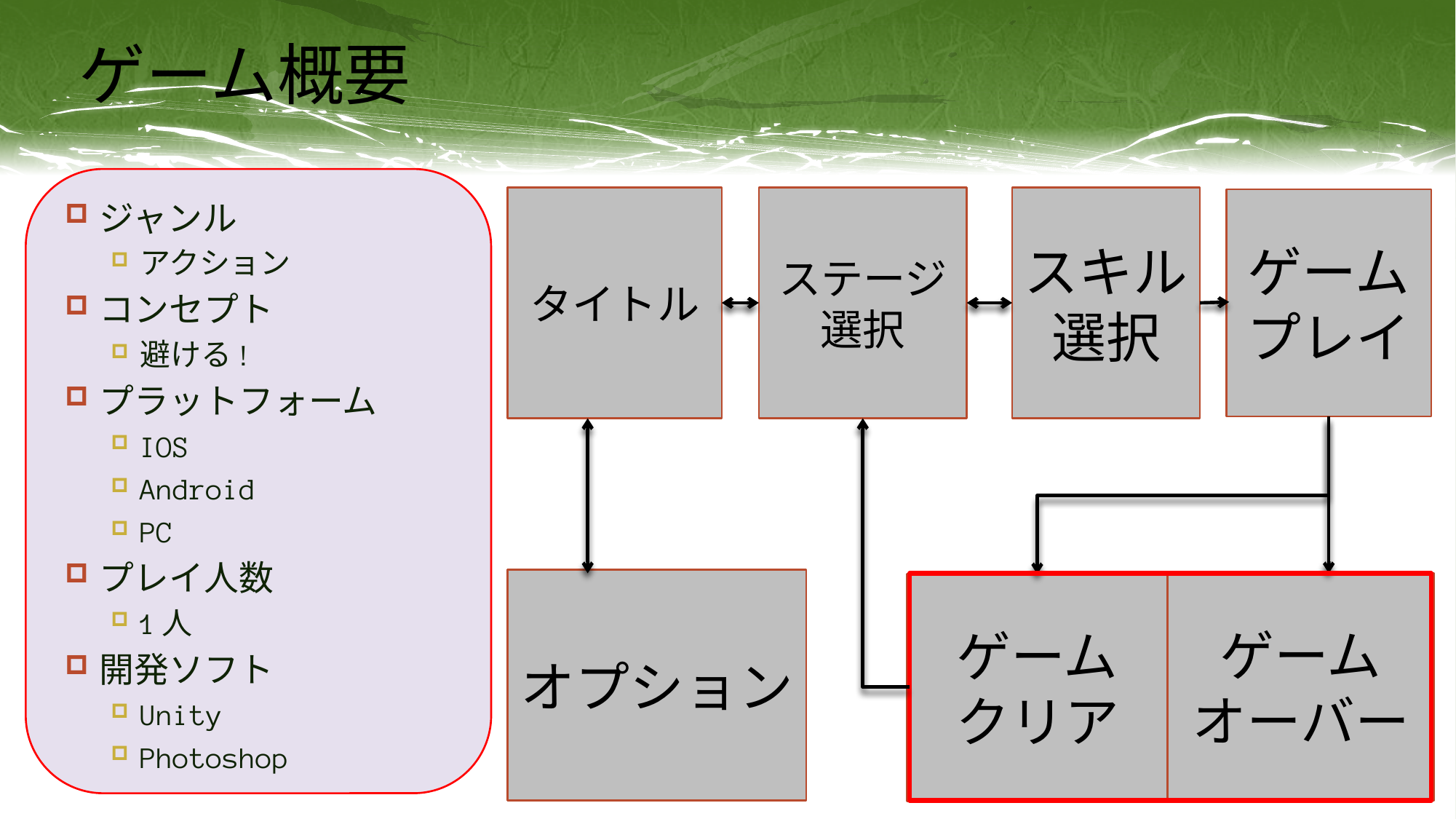

# ゲーム概要

タイトル
ステージ
選択
スキル選択
ゲーム
プレイ
オプション

ゲーム
オーバー
ゲーム
クリア
ジャンル
アクション
コンセプト
避ける!
プラットフォーム
IOS
Android
PC
プレイ人数
1人
開発ソフト
Unity
Photoshop